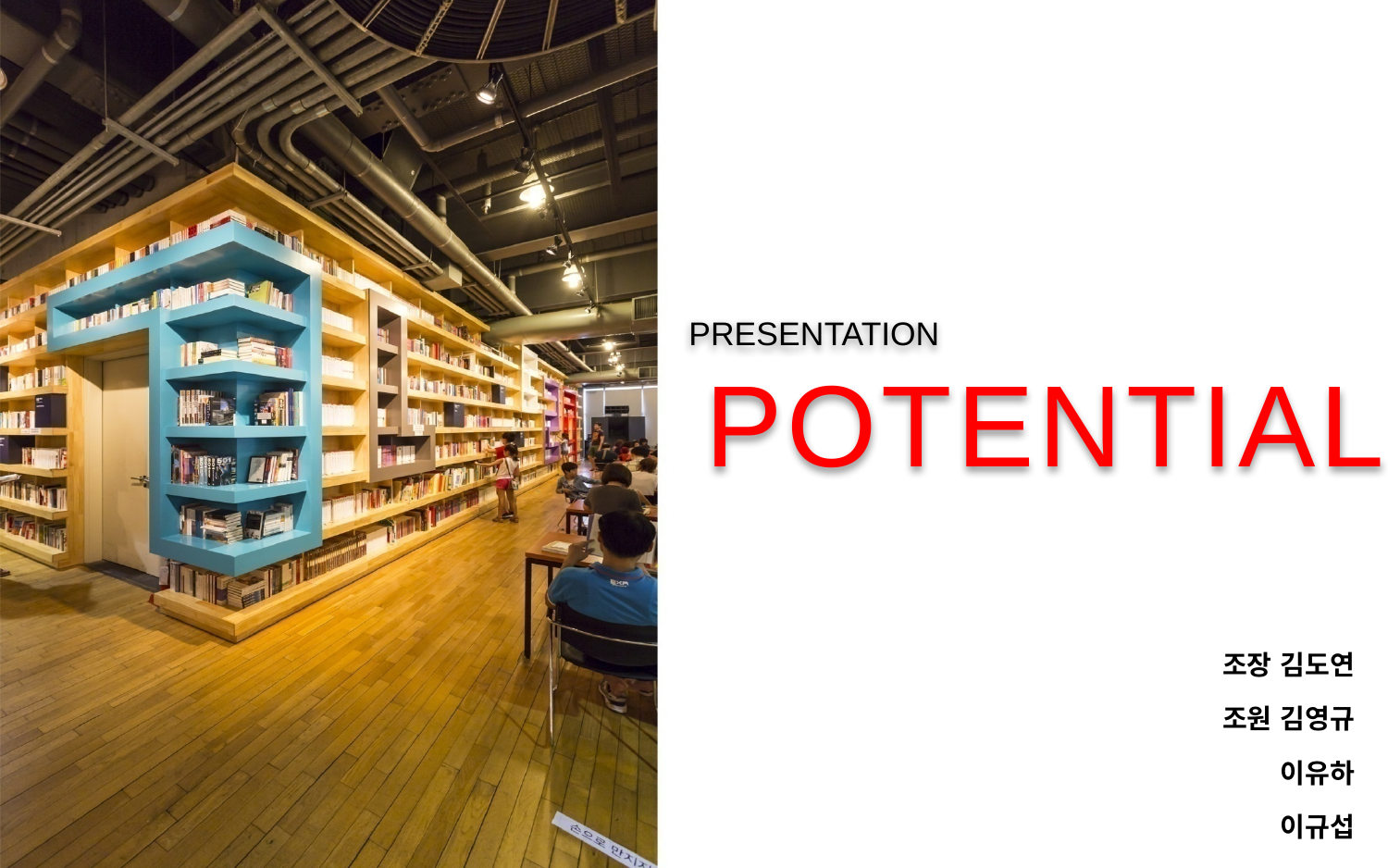

PRESENTATION
POTENTIAL

조장 김도연
조원 김영규
	이유하
이규섭